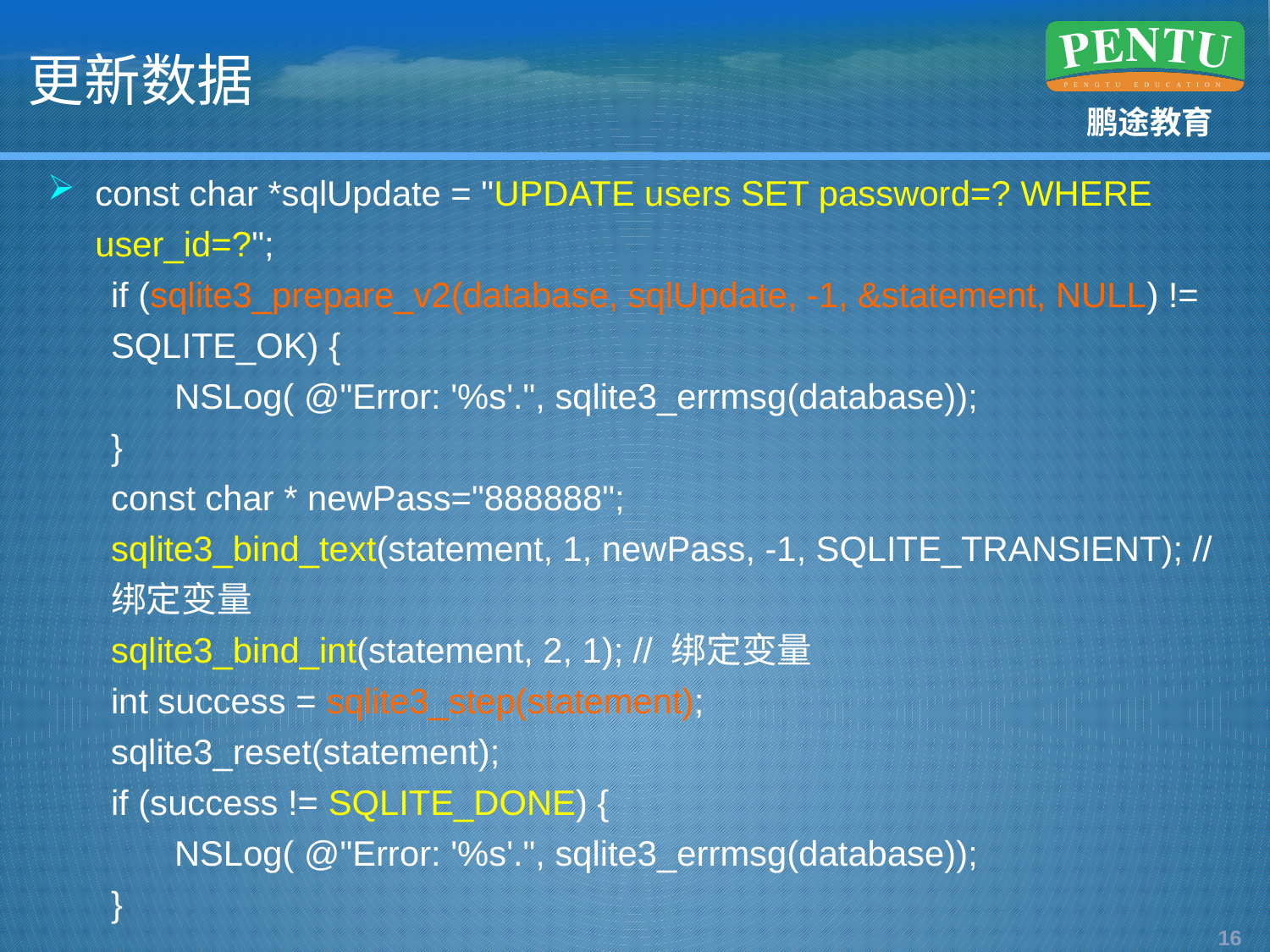

# 更新数据
const char *sqlUpdate = "UPDATE users SET password=? WHERE user_id=?";
if (sqlite3_prepare_v2(database, sqlUpdate, -1, &statement, NULL) != SQLITE_OK) {
NSLog( @"Error: '%s'.", sqlite3_errmsg(database));
}
const char * newPass="888888";
sqlite3_bind_text(statement, 1, newPass, -1, SQLITE_TRANSIENT); // 绑定变量
sqlite3_bind_int(statement, 2, 1); // 绑定变量
int success = sqlite3_step(statement);
sqlite3_reset(statement);
if (success != SQLITE_DONE) {
NSLog( @"Error: '%s'.", sqlite3_errmsg(database));
}
16